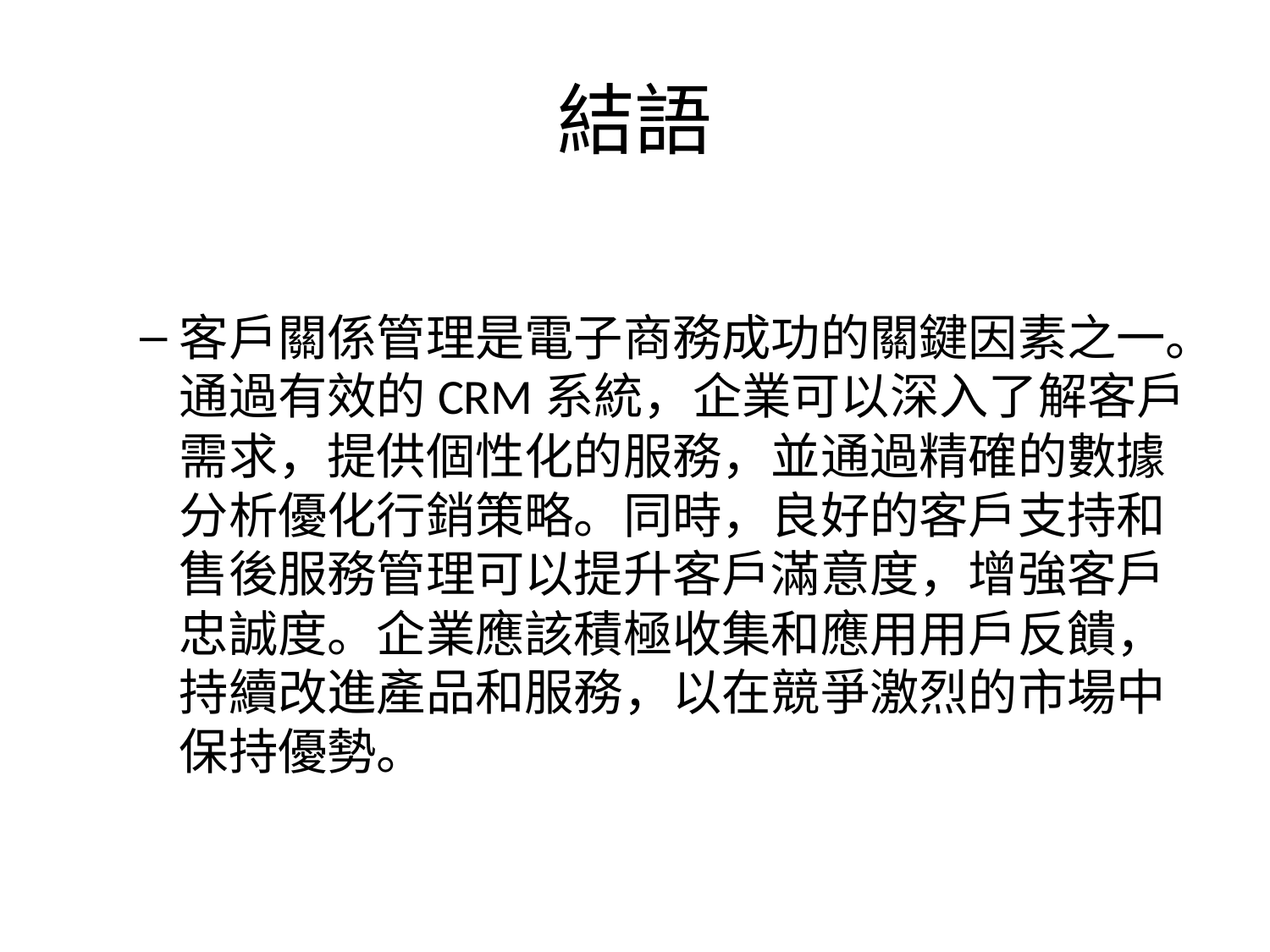

# 結語

客戶關係管理是電子商務成功的關鍵因素之一。通過有效的CRM系統，企業可以深入了解客戶需求，提供個性化的服務，並通過精確的數據分析優化行銷策略。同時，良好的客戶支持和售後服務管理可以提升客戶滿意度，增強客戶忠誠度。企業應該積極收集和應用用戶反饋，持續改進產品和服務，以在競爭激烈的市場中保持優勢。